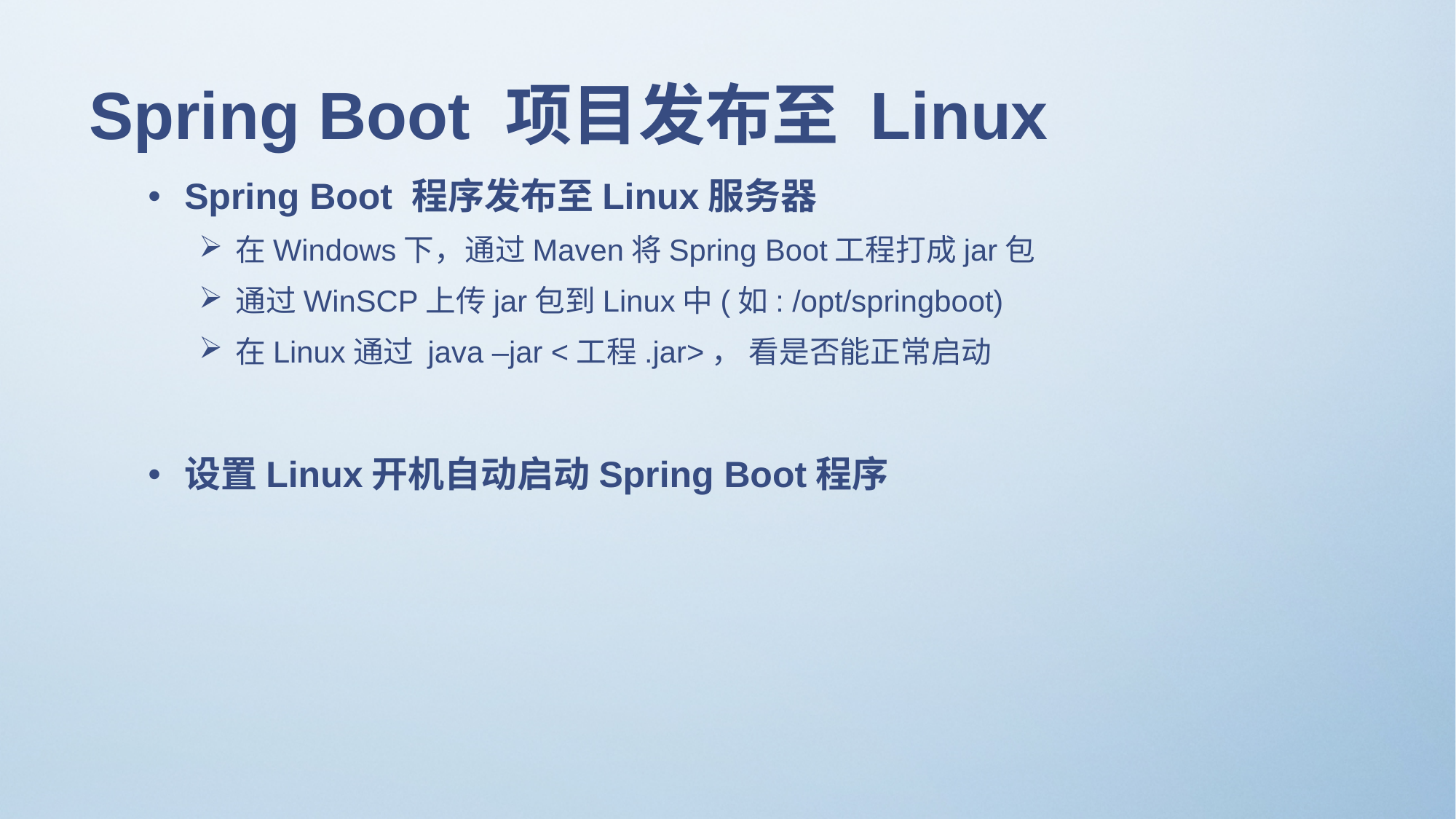

# Spring Boot 项目发布至 Linux
Spring Boot 程序发布至Linux服务器
在Windows下，通过Maven将Spring Boot工程打成jar包
通过WinSCP上传jar包到Linux中(如: /opt/springboot)
在Linux通过 java –jar <工程.jar>， 看是否能正常启动

设置Linux开机自动启动Spring Boot程序